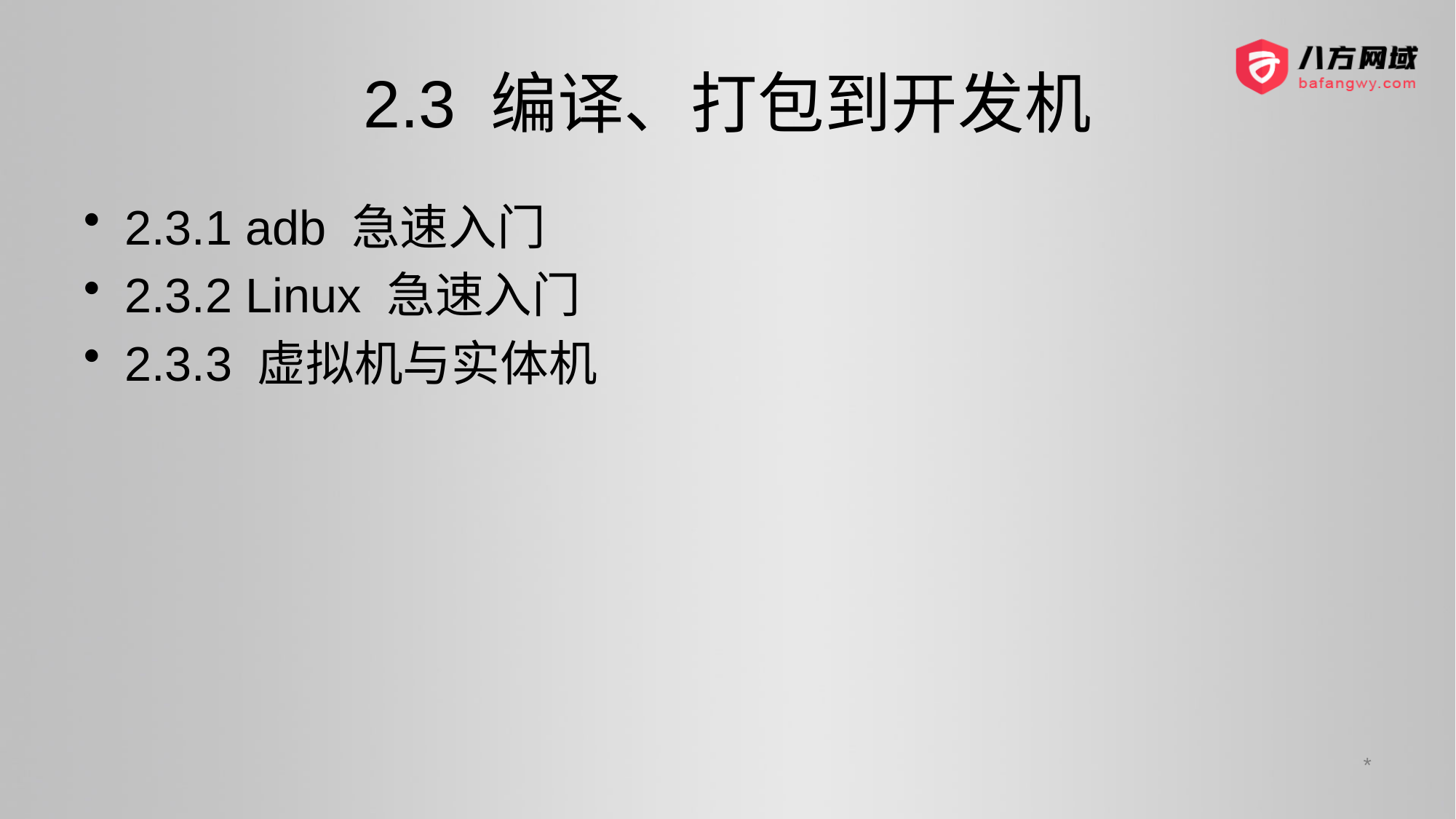

# 2.3 编译、打包到开发机
2.3.1 adb 急速入门
2.3.2 Linux 急速入门
2.3.3 虚拟机与实体机
*